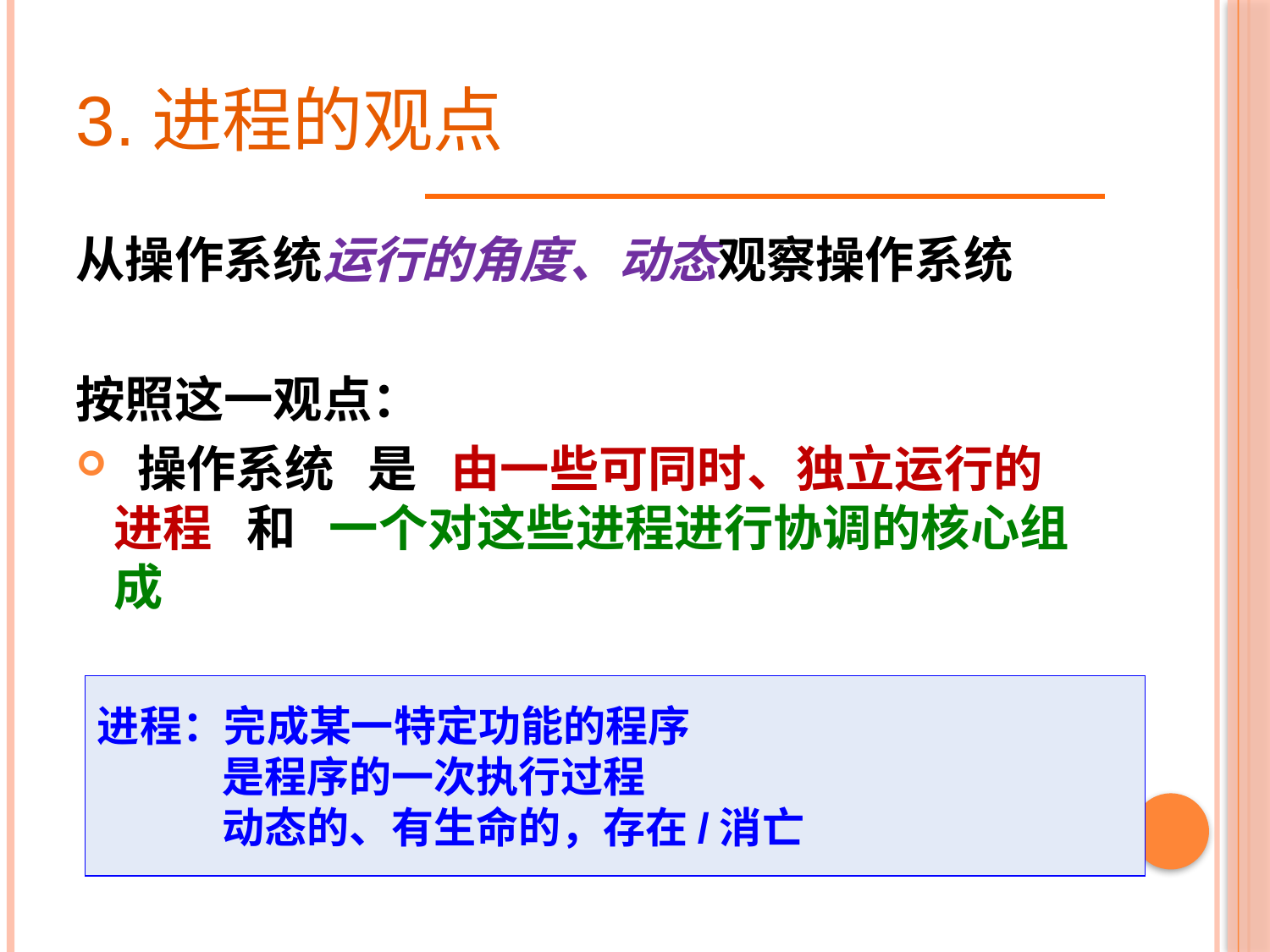

# 3.进程的观点
从操作系统运行的角度、动态观察操作系统

按照这一观点：
 操作系统   是   由一些可同时、独立运行的进程   和   一个对这些进程进行协调的核心组成
进程：完成某一特定功能的程序
            是程序的一次执行过程
            动态的、有生命的，存在/消亡